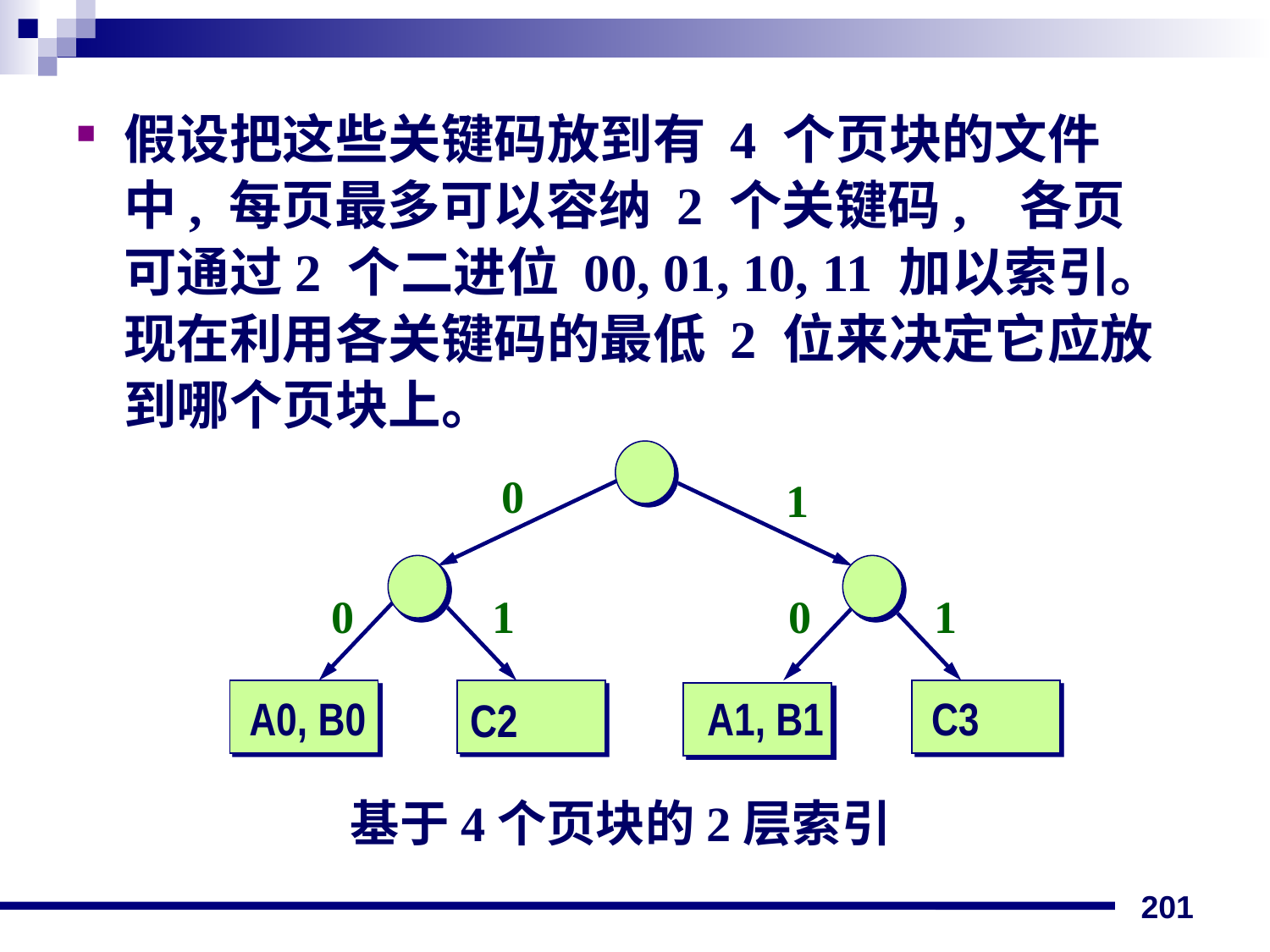

假设把这些关键码放到有 4 个页块的文件中, 每页最多可以容纳 2 个关键码,   各页可通过2 个二进位 00, 01, 10, 11 加以索引。现在利用各关键码的最低 2 位来决定它应放到哪个页块上。

0
1

0
1
0
1

A0, B0
A1, B1
C3
C2
基于4个页块的2层索引
201